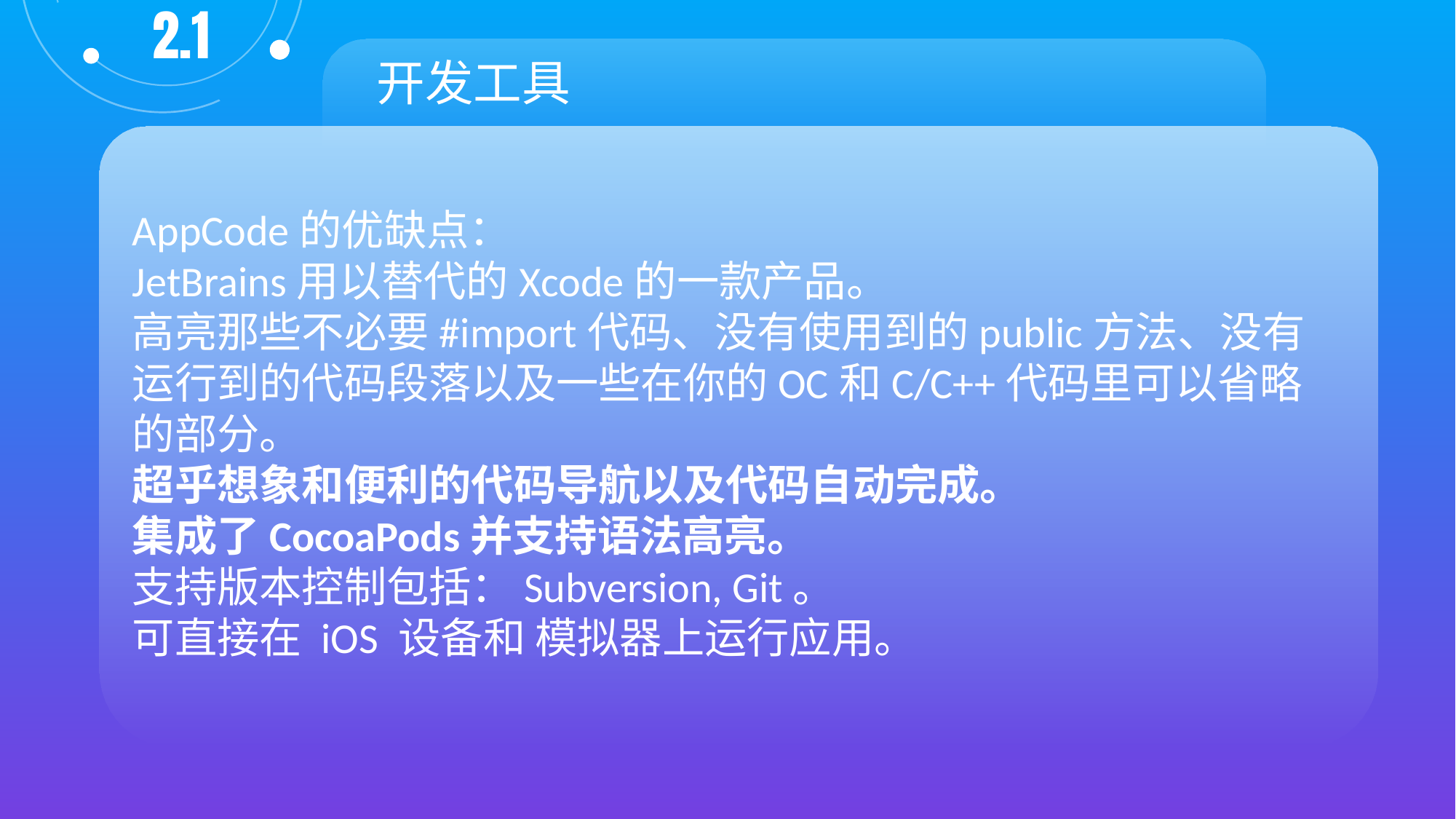

2.1

开发工具
AppCode的优缺点：
JetBrains用以替代的Xcode的一款产品。
高亮那些不必要#import代码、没有使用到的public方法、没有运行到的代码段落以及一些在你的OC和C/C++代码里可以省略的部分。
超乎想象和便利的代码导航以及代码自动完成。
集成了CocoaPods并支持语法高亮。
支持版本控制包括：Subversion, Git。
可直接在 iOS 设备和 模拟器上运行应用。